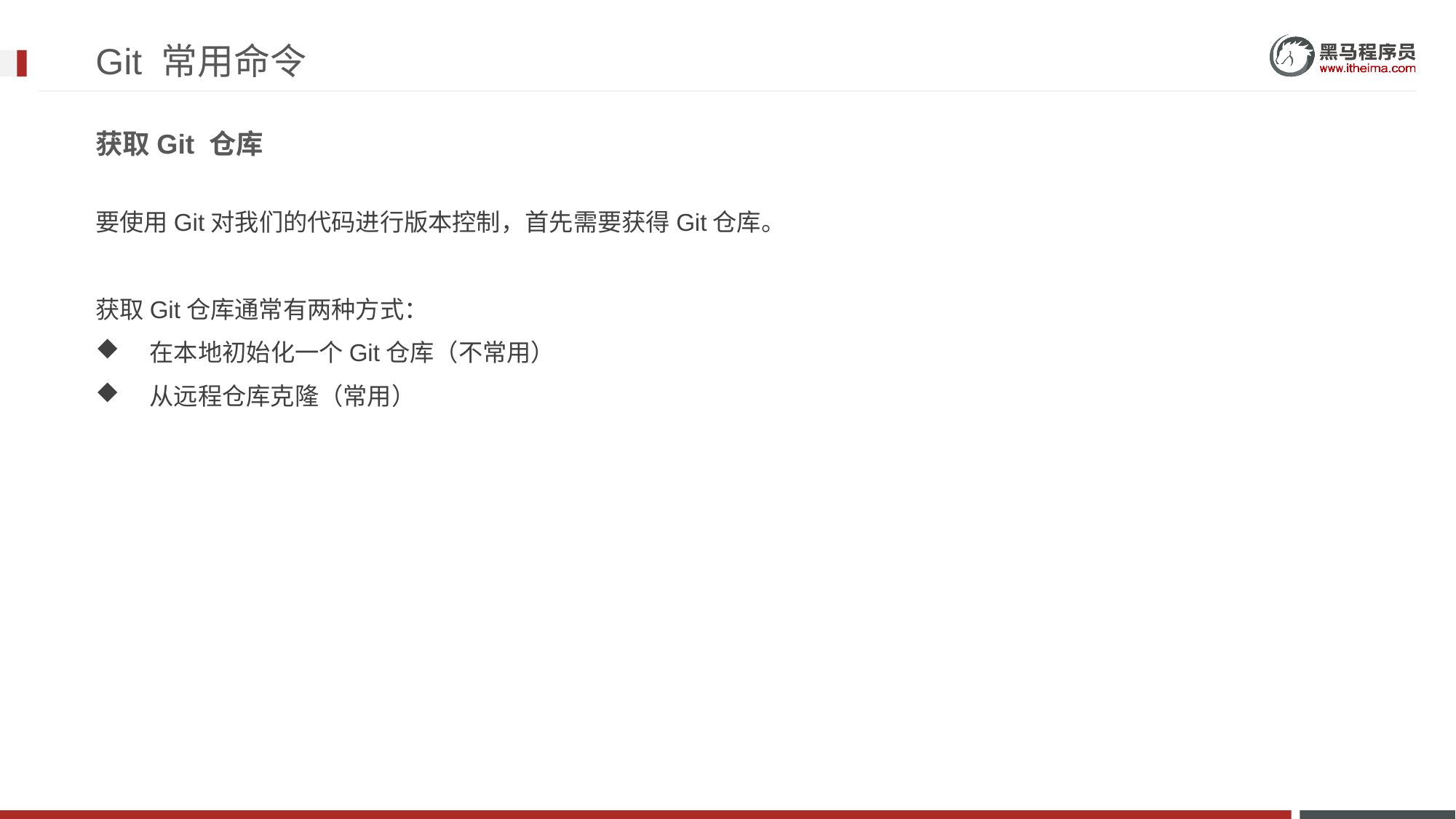

# Git 常用命令
获取Git 仓库
要使用Git对我们的代码进行版本控制，首先需要获得Git仓库。

获取Git仓库通常有两种方式：
 在本地初始化一个Git仓库（不常用）
 从远程仓库克隆（常用）